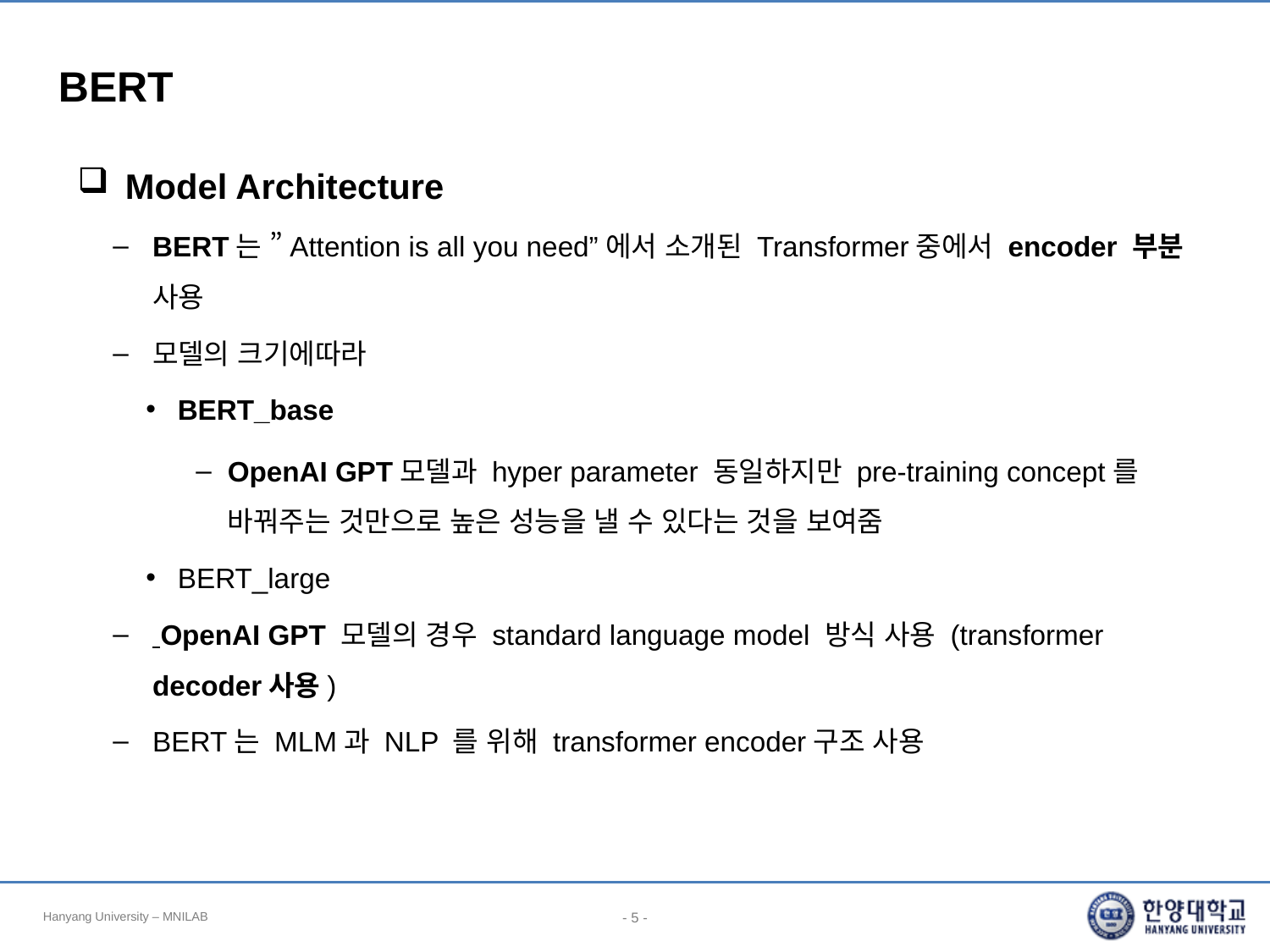

# BERT
Model Architecture
BERT는 ”Attention is all you need”에서 소개된 Transformer중에서 encoder 부분 사용
모델의 크기에따라
BERT_base
OpenAI GPT모델과 hyper parameter 동일하지만 pre-training concept를 바꿔주는 것만으로 높은 성능을 낼 수 있다는 것을 보여줌
BERT_large
 OpenAI GPT 모델의 경우 standard language model 방식 사용 (transformer decoder사용)
BERT는 MLM과 NLP 를 위해 transformer encoder구조 사용

I. Select Device